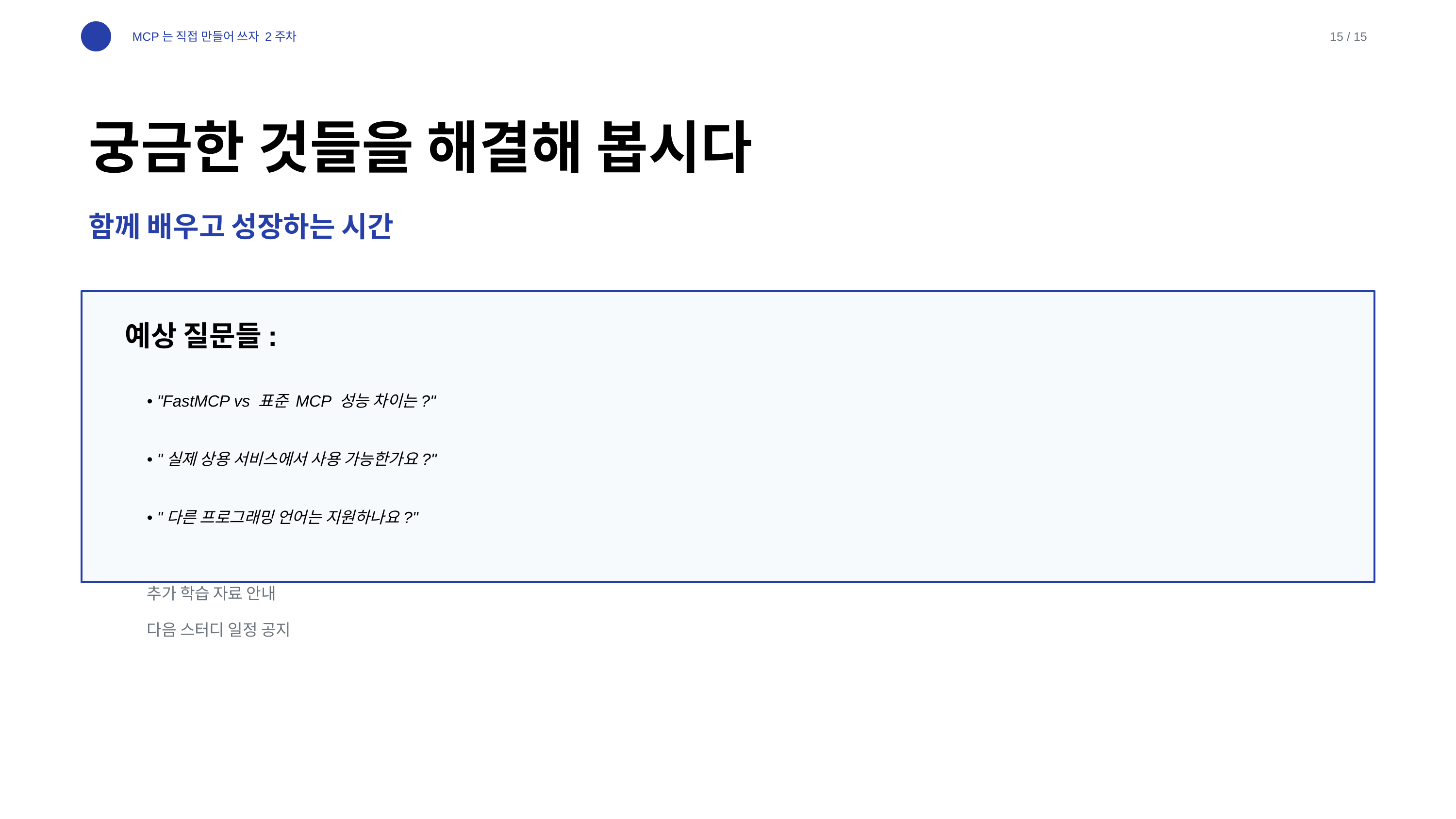

MCP는 직접 만들어 쓰자 2주차
15 / 15
궁금한 것들을 해결해 봅시다
함께 배우고 성장하는 시간

예상 질문들:
• "FastMCP vs 표준 MCP 성능 차이는?"
• "실제 상용 서비스에서 사용 가능한가요?"
• "다른 프로그래밍 언어는 지원하나요?"
추가 학습 자료 안내
다음 스터디 일정 공지